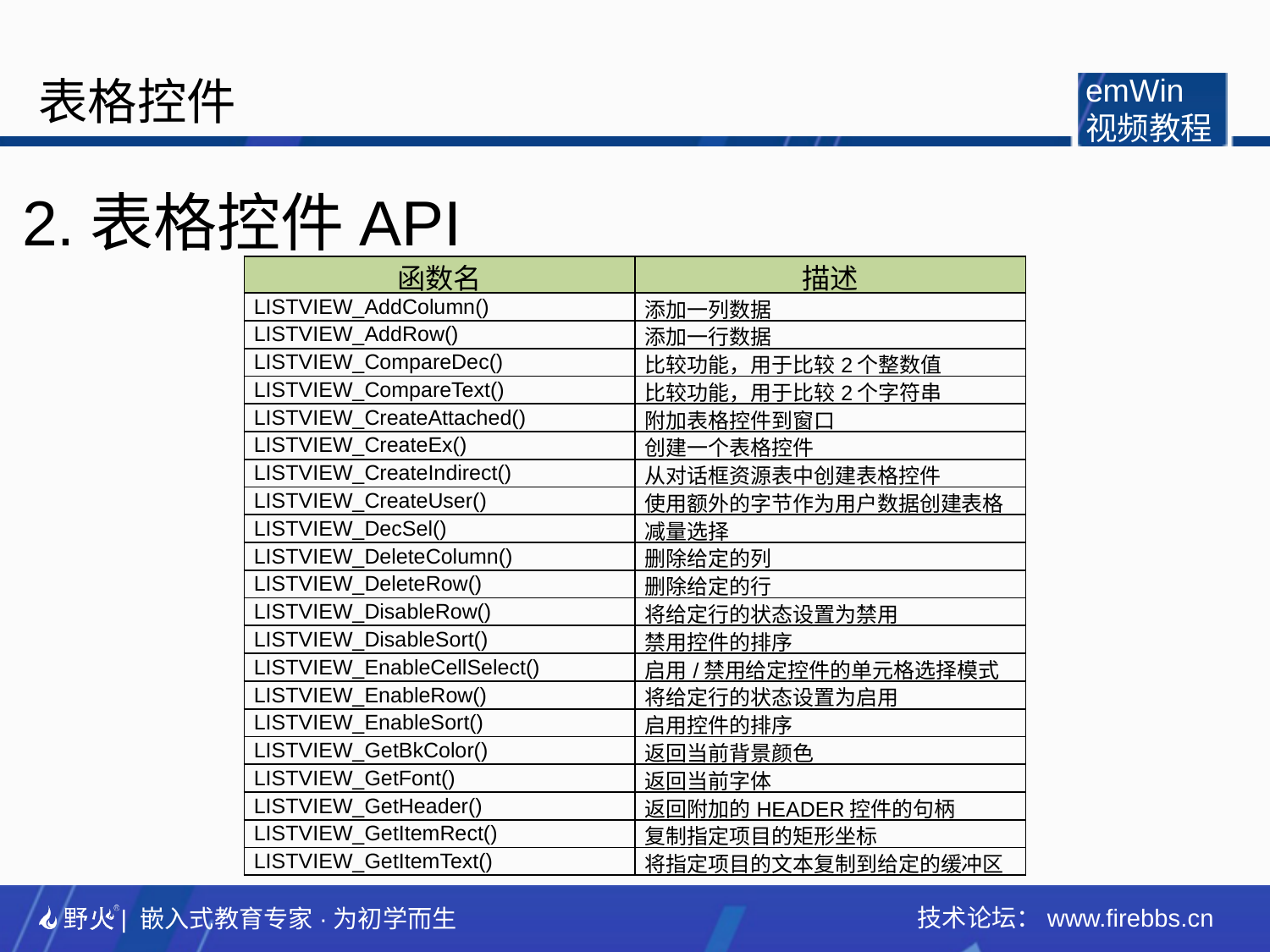

表格控件
emWin
视频教程
2.表格控件API
| 函数名 | 描述 |
| --- | --- |
| LISTVIEW\_AddColumn() | 添加一列数据 |
| LISTVIEW\_AddRow() | 添加一行数据 |
| LISTVIEW\_CompareDec() | 比较功能，用于比较2个整数值 |
| LISTVIEW\_CompareText() | 比较功能，用于比较2个字符串 |
| LISTVIEW\_CreateAttached() | 附加表格控件到窗口 |
| LISTVIEW\_CreateEx() | 创建一个表格控件 |
| LISTVIEW\_CreateIndirect() | 从对话框资源表中创建表格控件 |
| LISTVIEW\_CreateUser() | 使用额外的字节作为用户数据创建表格 |
| LISTVIEW\_DecSel() | 减量选择 |
| LISTVIEW\_DeleteColumn() | 删除给定的列 |
| LISTVIEW\_DeleteRow() | 删除给定的行 |
| LISTVIEW\_DisableRow() | 将给定行的状态设置为禁用 |
| LISTVIEW\_DisableSort() | 禁用控件的排序 |
| LISTVIEW\_EnableCellSelect() | 启用/禁用给定控件的单元格选择模式 |
| LISTVIEW\_EnableRow() | 将给定行的状态设置为启用 |
| LISTVIEW\_EnableSort() | 启用控件的排序 |
| LISTVIEW\_GetBkColor() | 返回当前背景颜色 |
| LISTVIEW\_GetFont() | 返回当前字体 |
| LISTVIEW\_GetHeader() | 返回附加的HEADER控件的句柄 |
| LISTVIEW\_GetItemRect() | 复制指定项目的矩形坐标 |
| LISTVIEW\_GetItemText() | 将指定项目的文本复制到给定的缓冲区 |